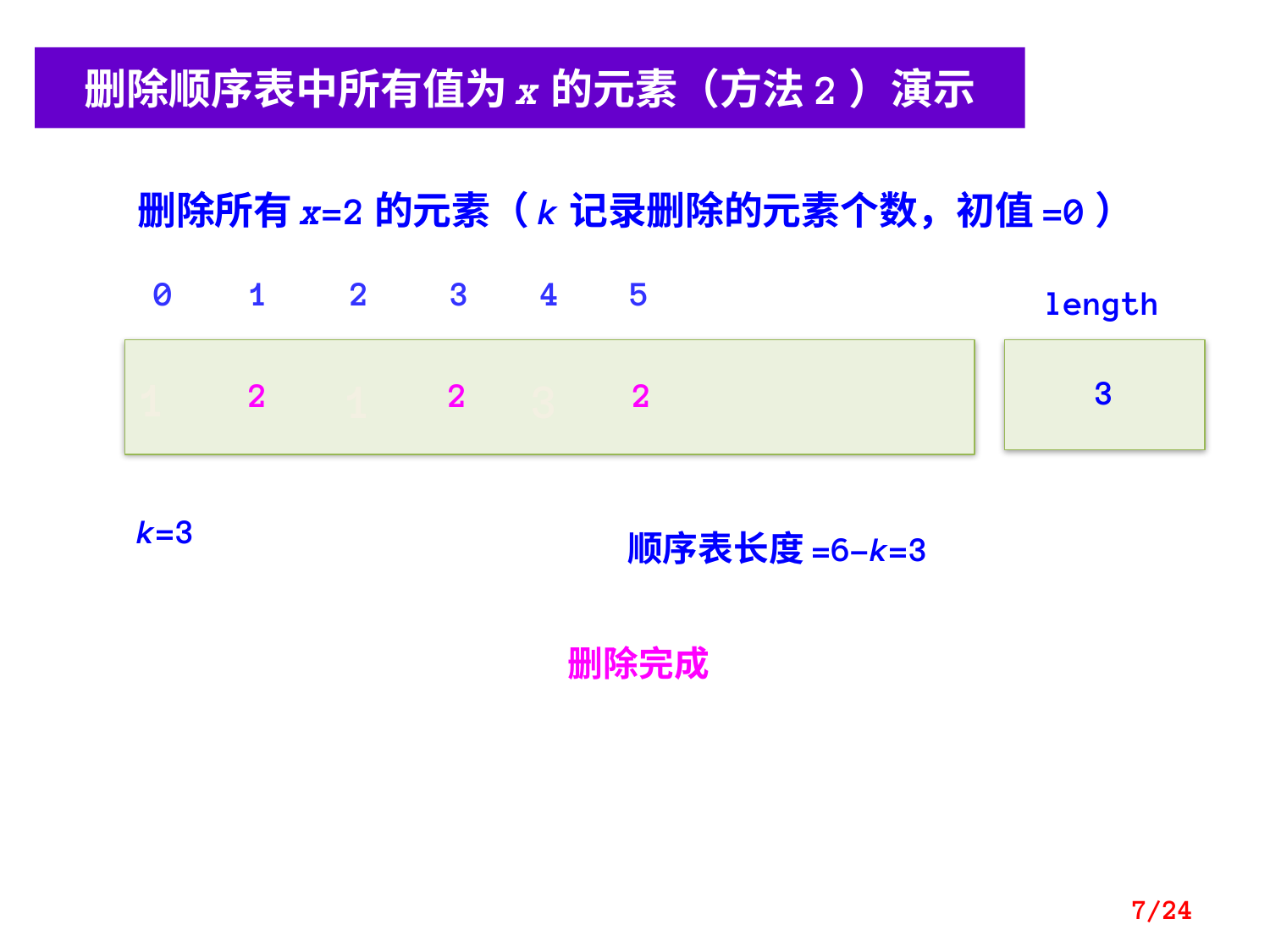

删除顺序表中所有值为x的元素（方法2）演示
删除所有x=2的元素（k记录删除的元素个数，初值=0）
0
1
2
3
4
5
length

1
1
3
2
2
2
3
6
k=0，前移0个位置
k=1
k=1，前移1个位置
k=2
k=2，前移2个位置
k=3
顺序表长度=6-k=3
删除完成
7/24